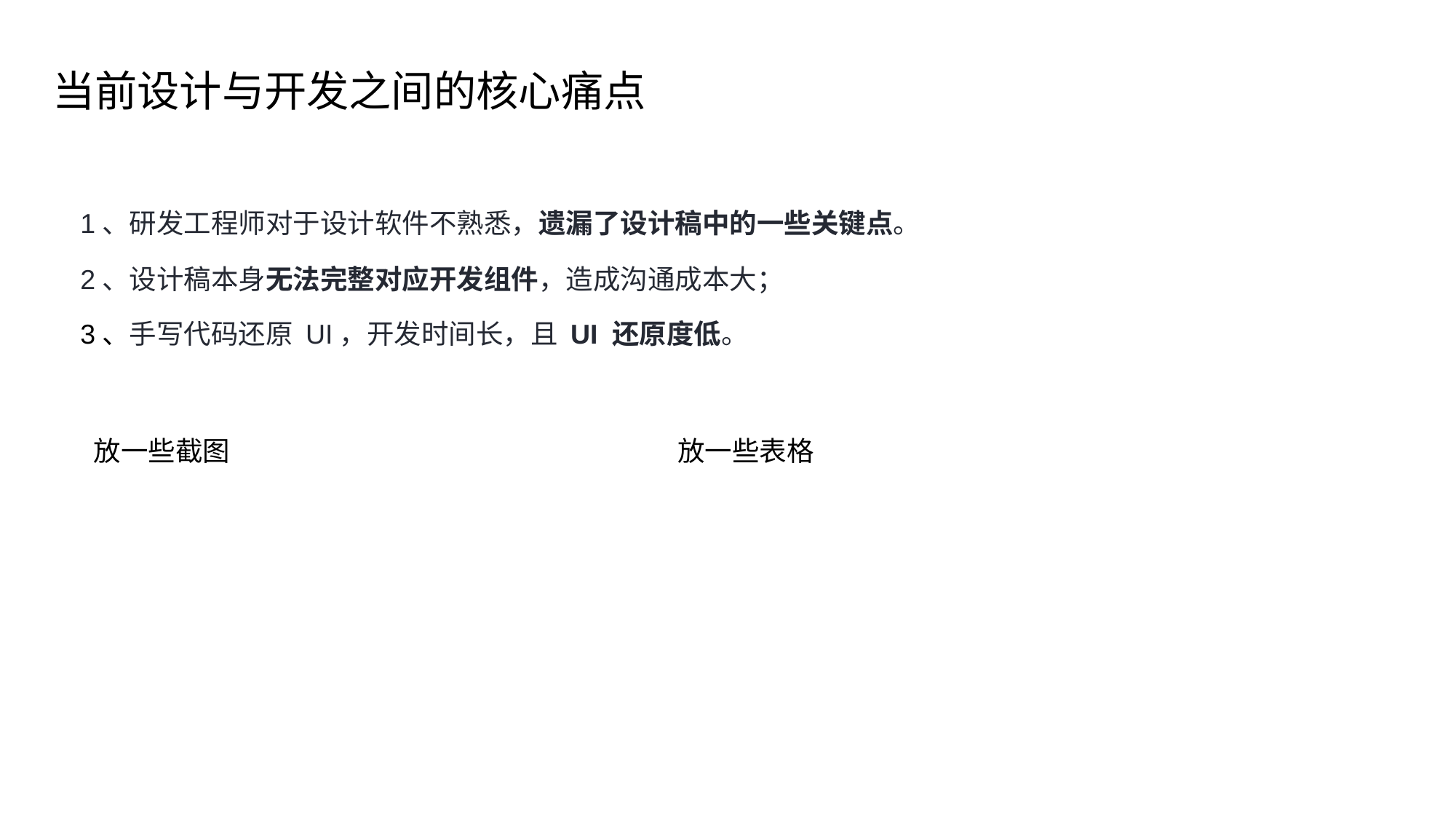

# 当前设计与开发之间的核心痛点
1、研发工程师对于设计软件不熟悉，遗漏了设计稿中的一些关键点。
2、设计稿本身无法完整对应开发组件，造成沟通成本大；
3、手写代码还原 UI，开发时间长，且 UI 还原度低。
放一些截图
放一些表格